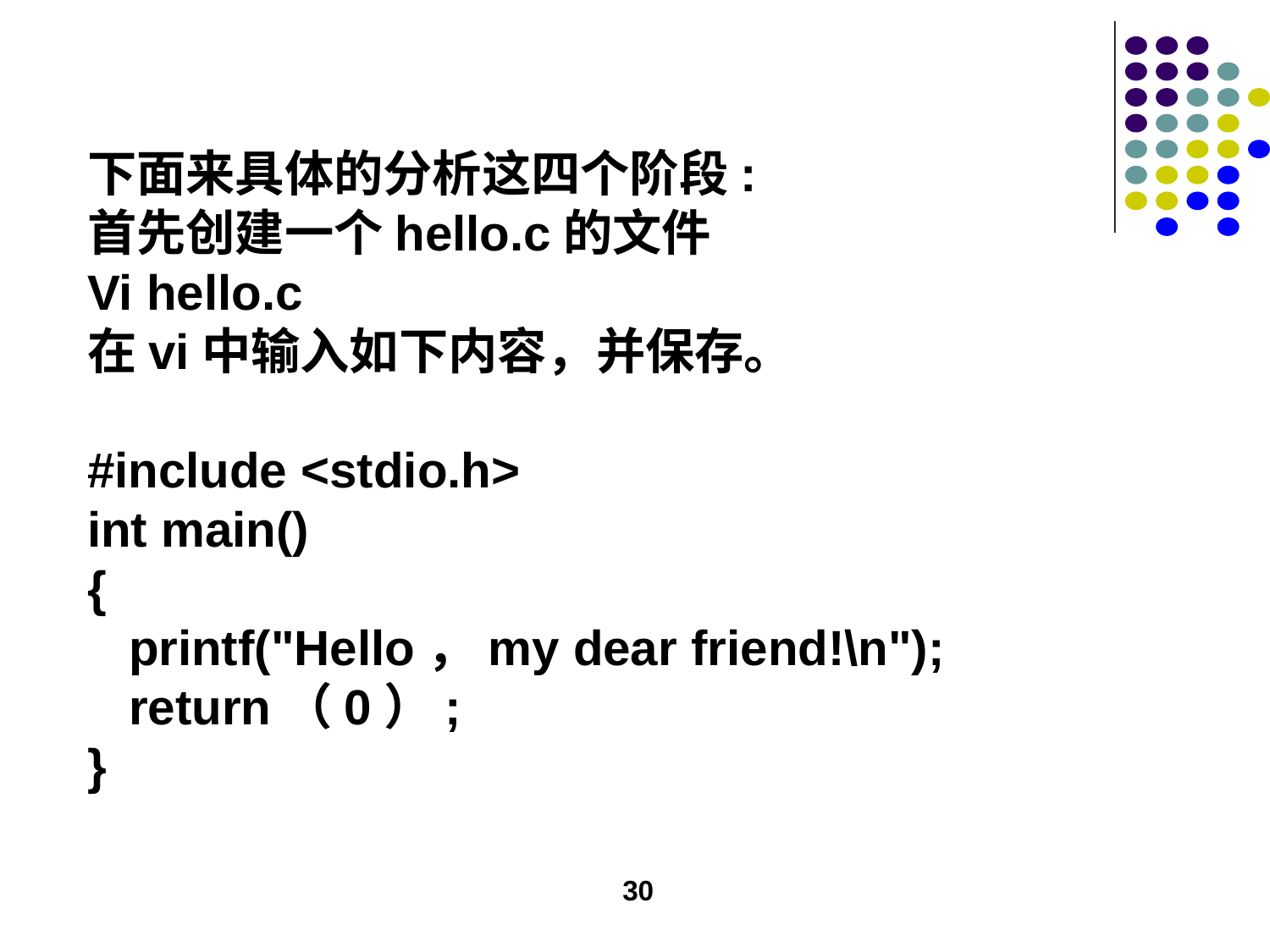

下面来具体的分析这四个阶段:
首先创建一个hello.c的文件
Vi hello.c
在vi中输入如下内容，并保存。

#include <stdio.h>
int main()
{
   printf("Hello，my dear friend!\n");
   return（0）;
}
30